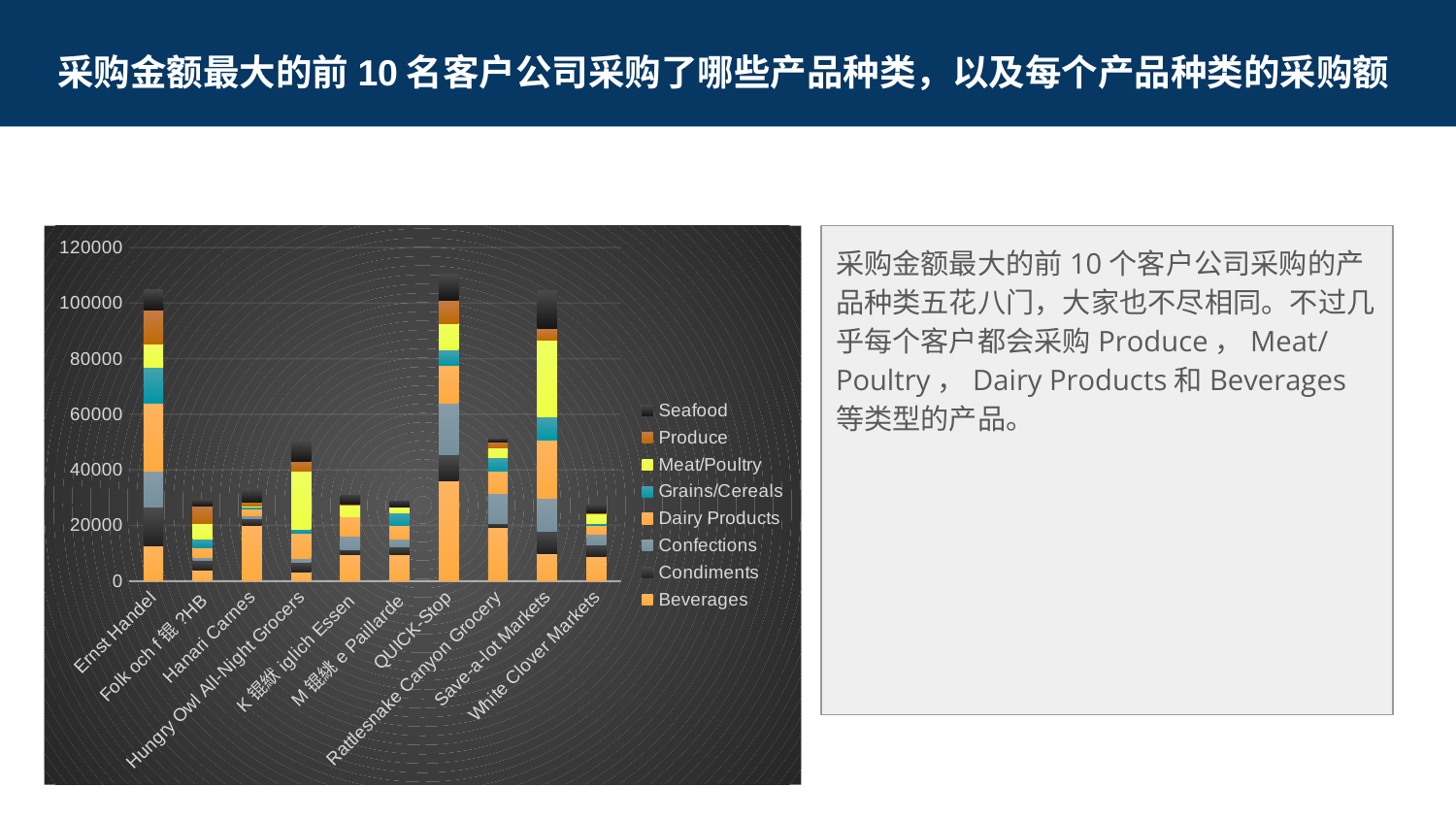

# 采购金额最大的前10名客户公司采购了哪些产品种类，以及每个产品种类的采购额

### Chart

| Category | Beverages | Condiments | Confections | Dairy Products | Grains/Cereals | Meat/Poultry | Produce | Seafood |
|---|---|---|---|---|---|---|---|---|
| Ernst Handel | 12709.3 | 14070.0625 | 12815.7575 | 24496.46 | 12737.7 | 8325.556 | 12469.6675 | 7250.475 |
| Folk och f锟?HB | 3865.32 | 3651.5 | 978.93 | 3654.95 | 3021.0 | 5398.125 | 6464.0 | 2533.7375 |
| Hanari Carnes | 20084.15 | 2378.77 | 1212.0 | 2252.9 | 641.4 | 585.0 | 1261.4 | 4425.75 |
| Hungry Owl All-Night Grocers | 3145.32 | 3477.625 | 1676.38 | 9010.11 | 1442.4 | 20914.23 | 3414.66 | 6899.18 |
| K锟絥iglich Essen | 9455.1 | 1872.0 | 4751.464 | 7098.25 | None | 4254.42 | 167.4 | 3309.75 |
| M锟絩e Paillarde | 9415.81 | 2809.5 | 2915.605 | 4766.625 | 4553.85 | 2074.8 | 240.0 | 2096.0 |
| QUICK-Stop | 36216.43 | 9214.935 | 18530.09 | 13800.85 | 5310.9 | 9754.96 | 8081.4 | 9367.74 |
| Rattlesnake Canyon Grocery | 19208.15 | 1503.2 | 10947.213 | 7854.87 | 4831.305 | 3657.28 | 2211.0525 | 884.73 |
| Save-a-lot Markets | 10032.0 | 7873.0 | 11900.07 | 21107.1 | 8298.1 | 27659.18 | 3887.9 | 13604.6 |
| White Clover Markets | 8884.7 | 4174.13 | 3714.125 | 3297.7 | 577.6 | 3707.95 | 182.4 | 2825.0 |
<visualization>
采购金额最大的前10个客户公司采购的产品种类五花八门，大家也不尽相同。不过几乎每个客户都会采购Produce，Meat/Poultry，Dairy Products和Beverages等类型的产品。